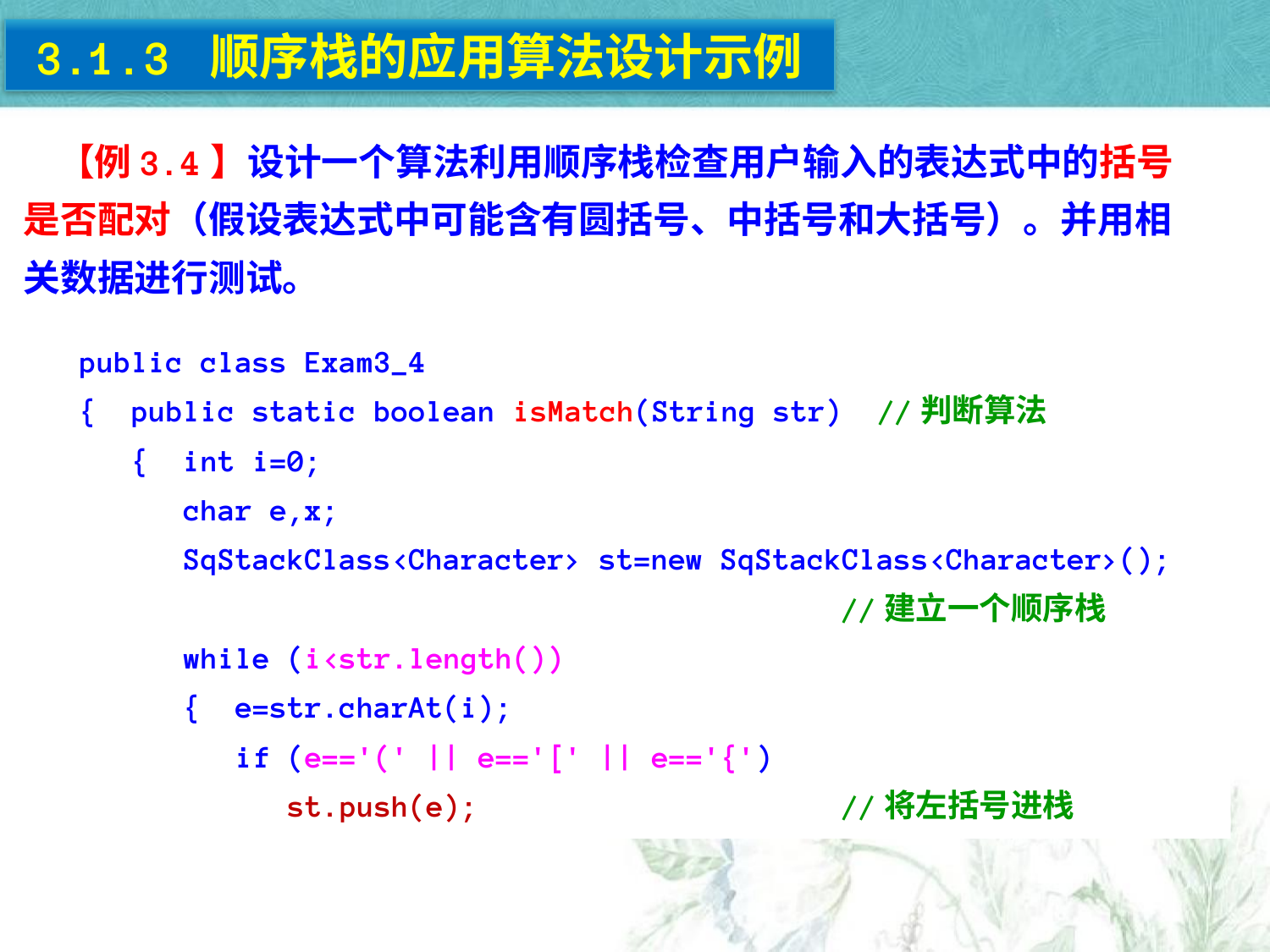

3.1.3 顺序栈的应用算法设计示例
   【例3.4】设计一个算法利用顺序栈检查用户输入的表达式中的括号是否配对（假设表达式中可能含有圆括号、中括号和大括号）。并用相关数据进行测试。
public class Exam3_4
{  public static boolean isMatch(String str)  //判断算法
   {  int i=0;
      char e,x;
      SqStackClass<Character> st=new SqStackClass<Character>();	           				//建立一个顺序栈
      while (i<str.length())
      {  e=str.charAt(i);
         if (e=='(' || e=='[' || e=='{')
            st.push(e);			//将左括号进栈